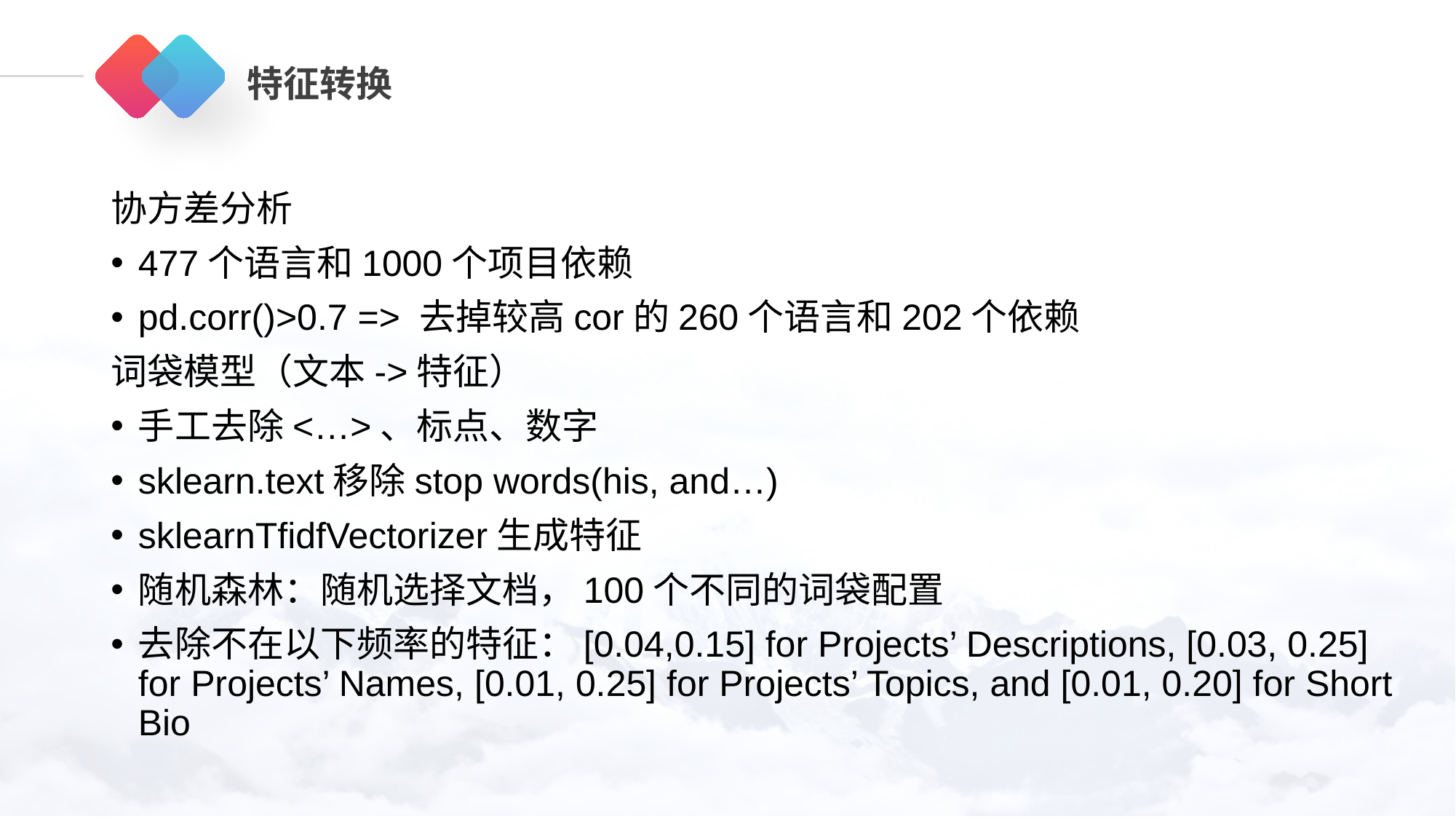

# 特征转换
协方差分析
477个语言和1000个项目依赖
pd.corr()>0.7 => 去掉较高cor的260个语言和202个依赖
词袋模型（文本->特征）
手工去除<…>、标点、数字
sklearn.text移除stop words(his, and…)
sklearnTfidfVectorizer生成特征
随机森林：随机选择文档，100个不同的词袋配置
去除不在以下频率的特征：[0.04,0.15] for Projects’ Descriptions, [0.03, 0.25] for Projects’ Names, [0.01, 0.25] for Projects’ Topics, and [0.01, 0.20] for Short Bio